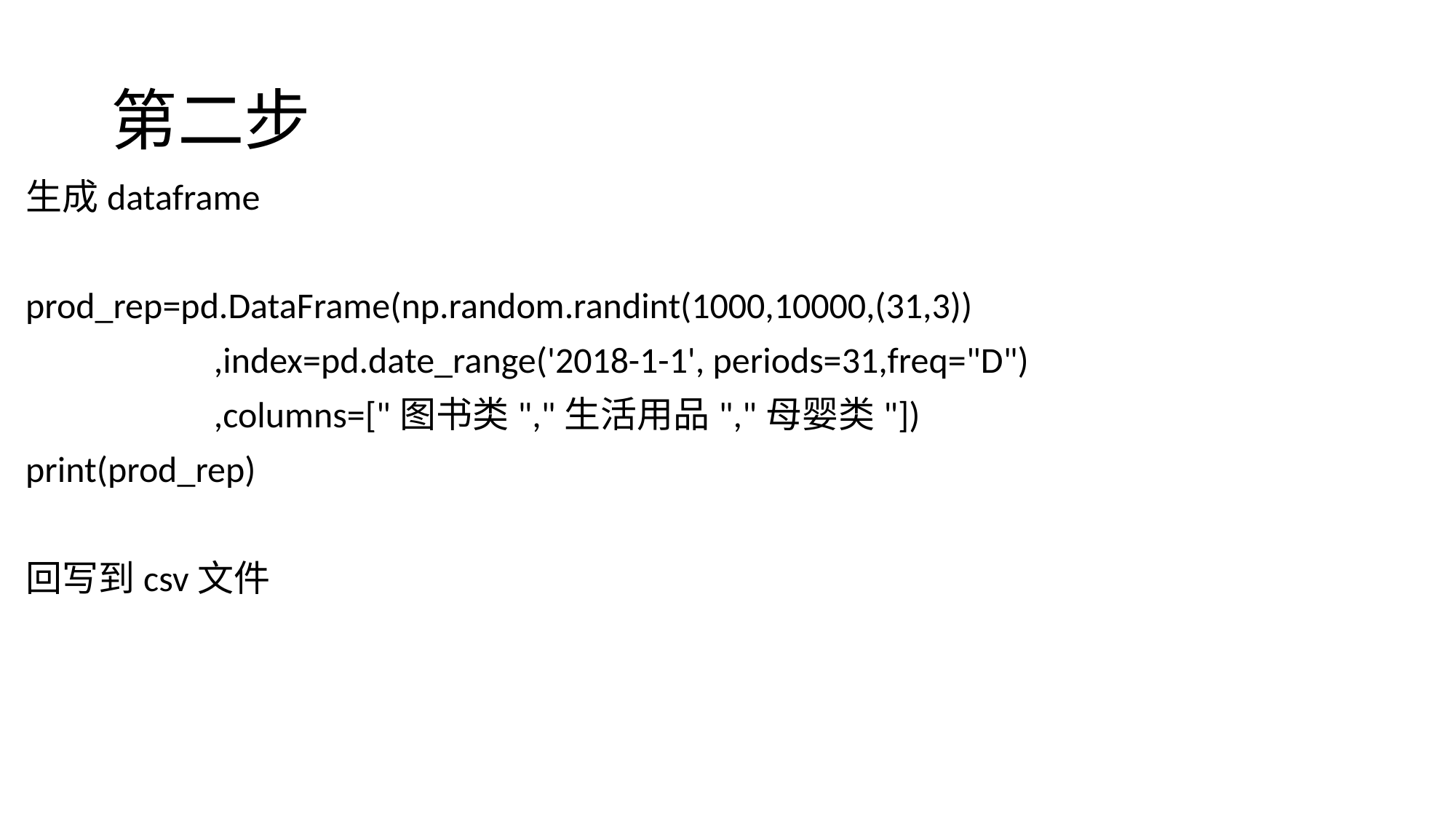

# 第二步
生成dataframe

prod_rep=pd.DataFrame(np.random.randint(1000,10000,(31,3))
                       ,index=pd.date_range('2018-1-1', periods=31,freq="D")
                       ,columns=["图书类","生活用品","母婴类"])
print(prod_rep)

回写到csv文件